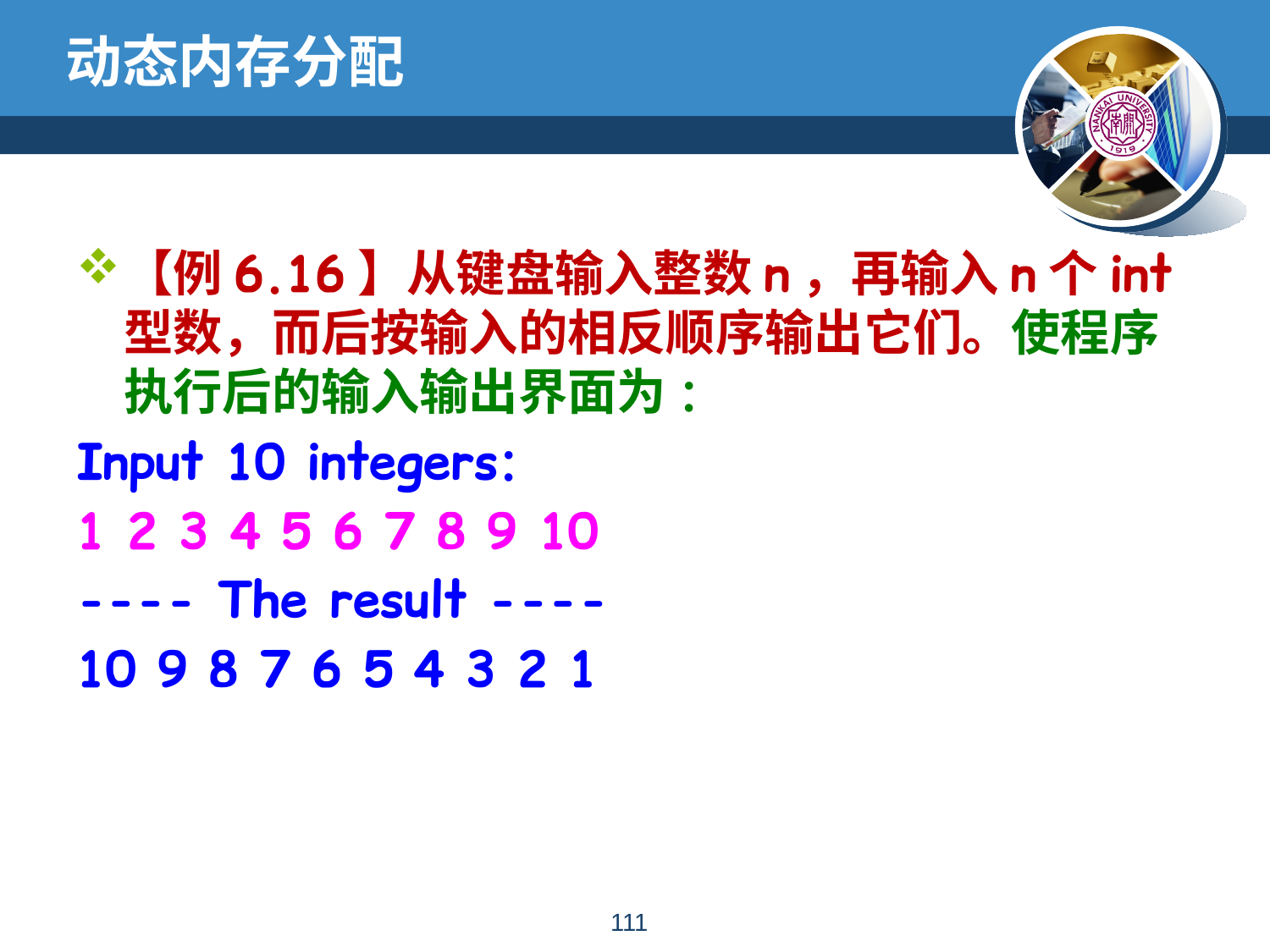

# 动态内存分配
【例6.16】从键盘输入整数n，再输入n个int型数，而后按输入的相反顺序输出它们。使程序执行后的输入输出界面为:
Input 10 integers:
1 2 3 4 5 6 7 8 9 10
---- The result ----
10 9 8 7 6 5 4 3 2 1

111